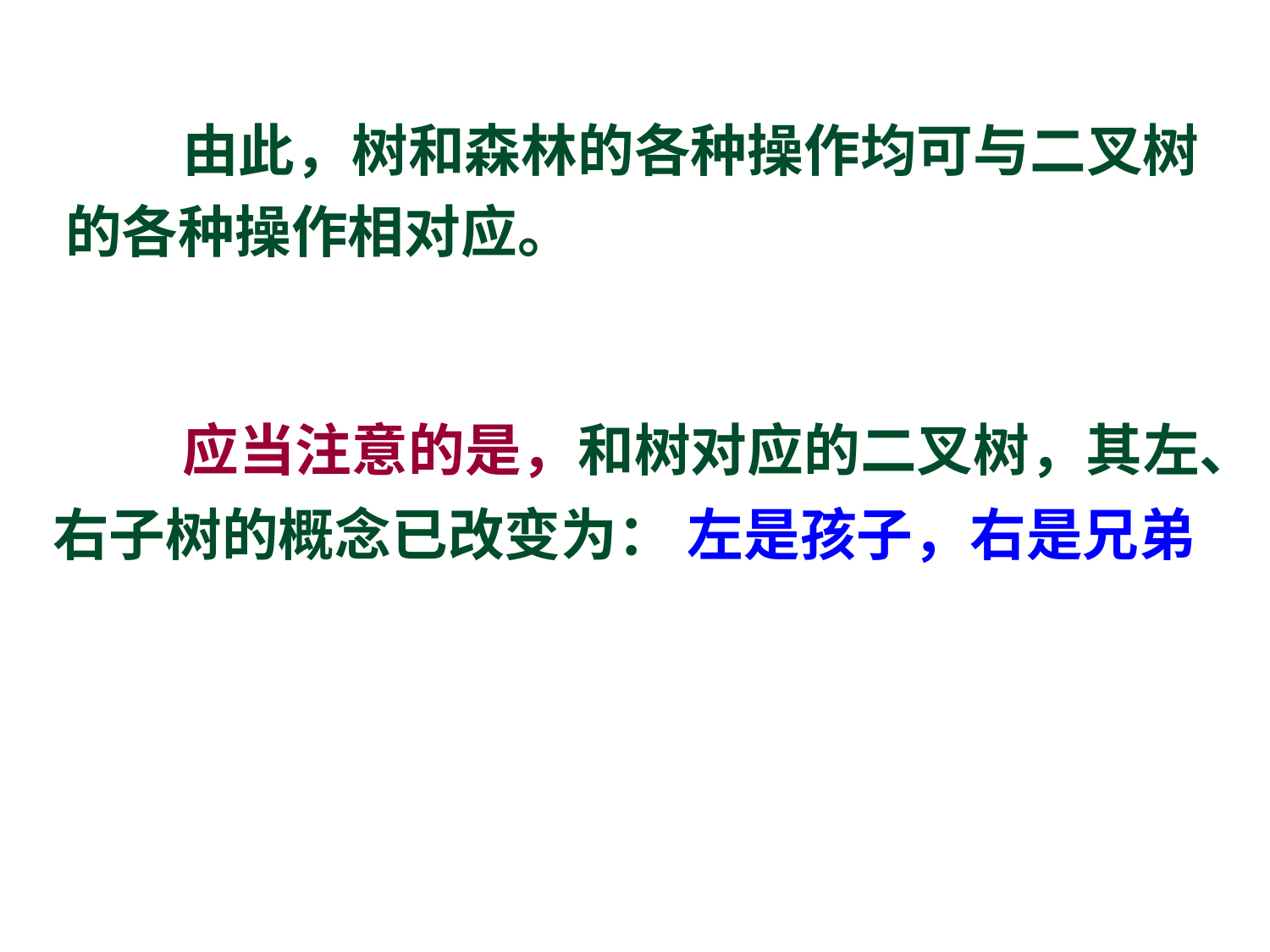

由此，树和森林的各种操作均可与二叉树的各种操作相对应。
         应当注意的是，和树对应的二叉树，其左、右子树的概念已改变为： 左是孩子，右是兄弟